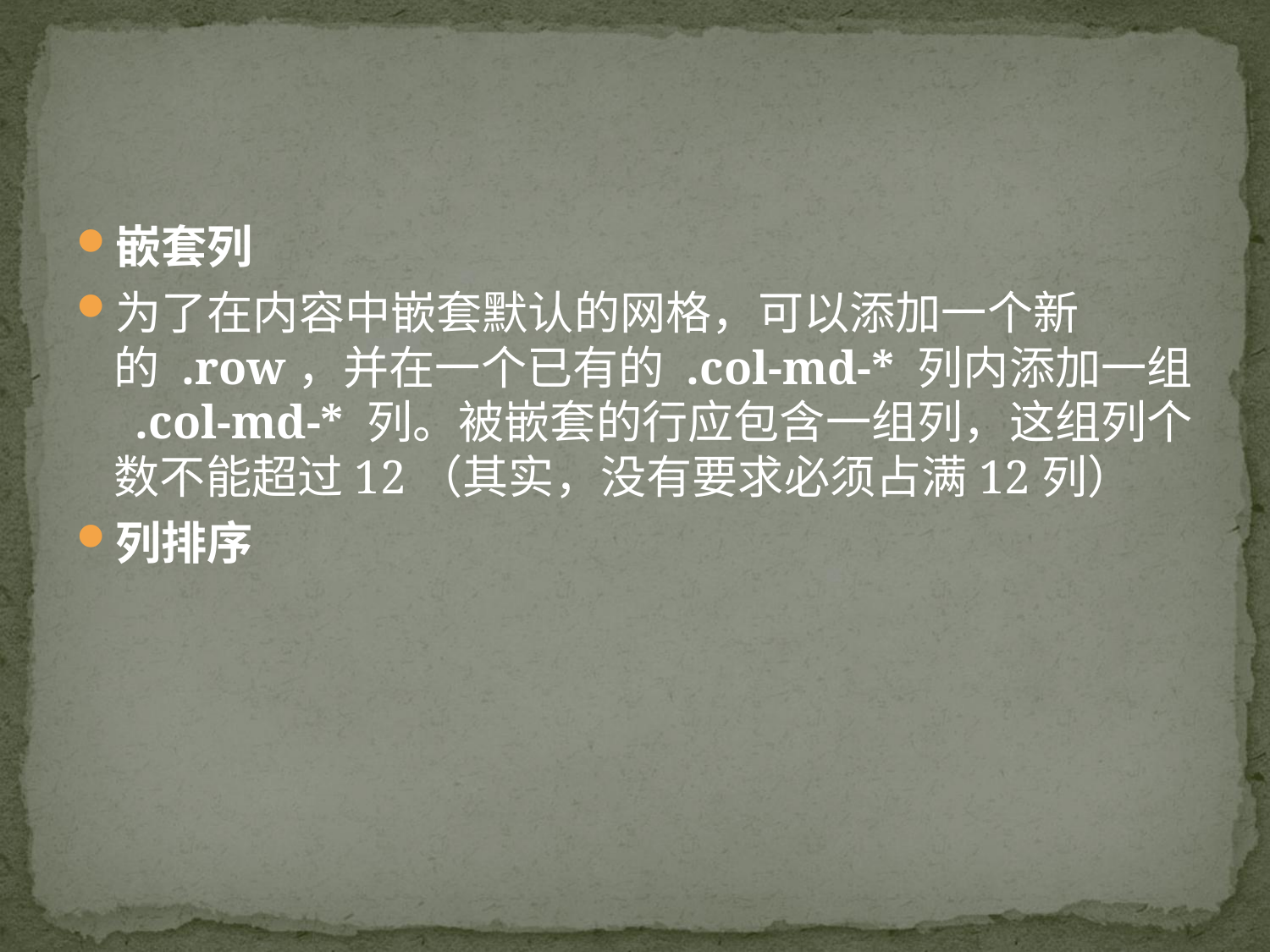

#
嵌套列
为了在内容中嵌套默认的网格，可以添加一个新的 .row，并在一个已有的 .col-md-* 列内添加一组 .col-md-* 列。被嵌套的行应包含一组列，这组列个数不能超过12（其实，没有要求必须占满12列）
列排序